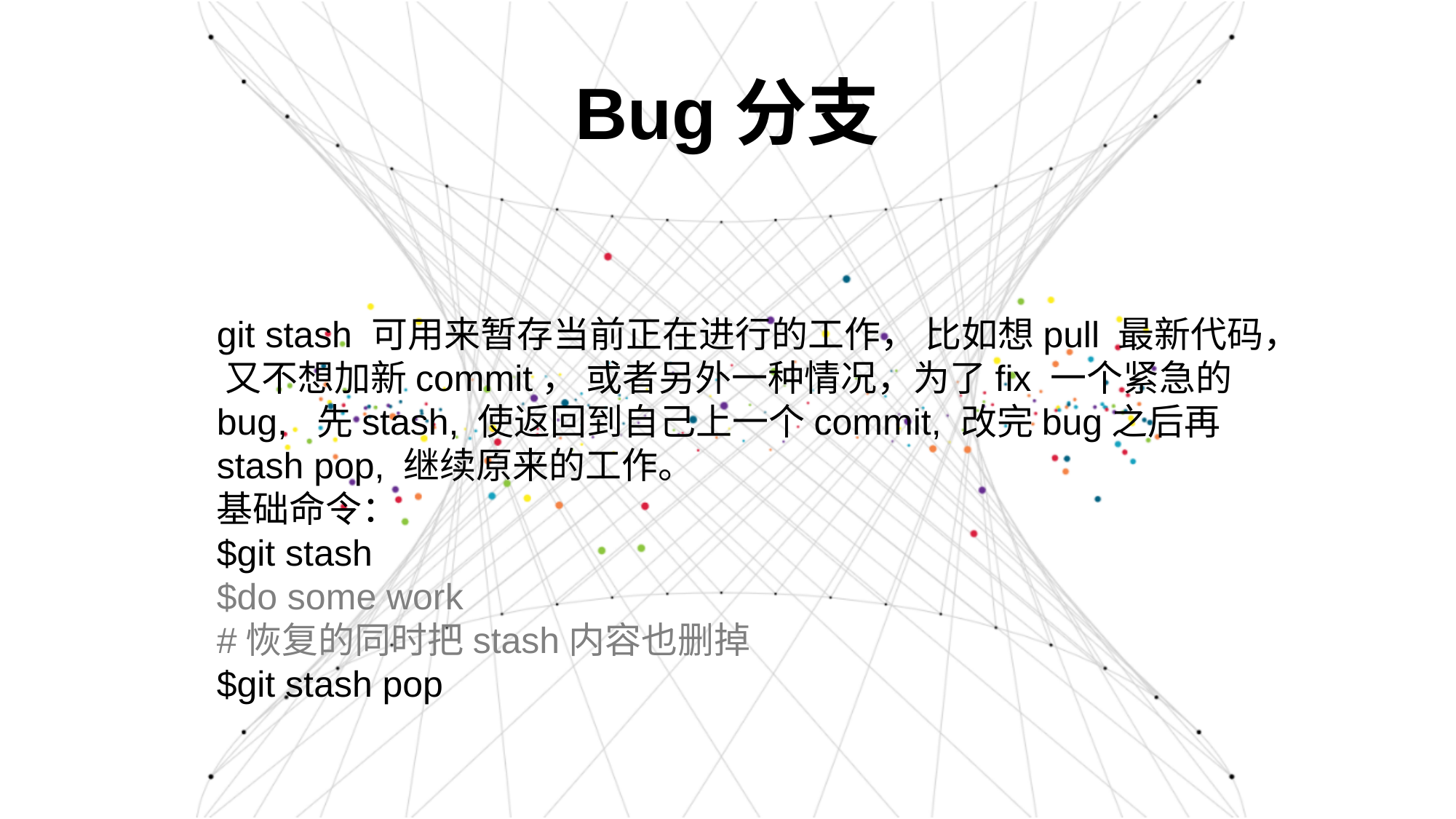

# Bug分支
git stash 可用来暂存当前正在进行的工作， 比如想pull 最新代码， 又不想加新commit， 或者另外一种情况，为了fix 一个紧急的bug,  先stash, 使返回到自己上一个commit, 改完bug之后再stash pop, 继续原来的工作。
基础命令：
$git stash
$do some work
#恢复的同时把stash内容也删掉
$git stash pop